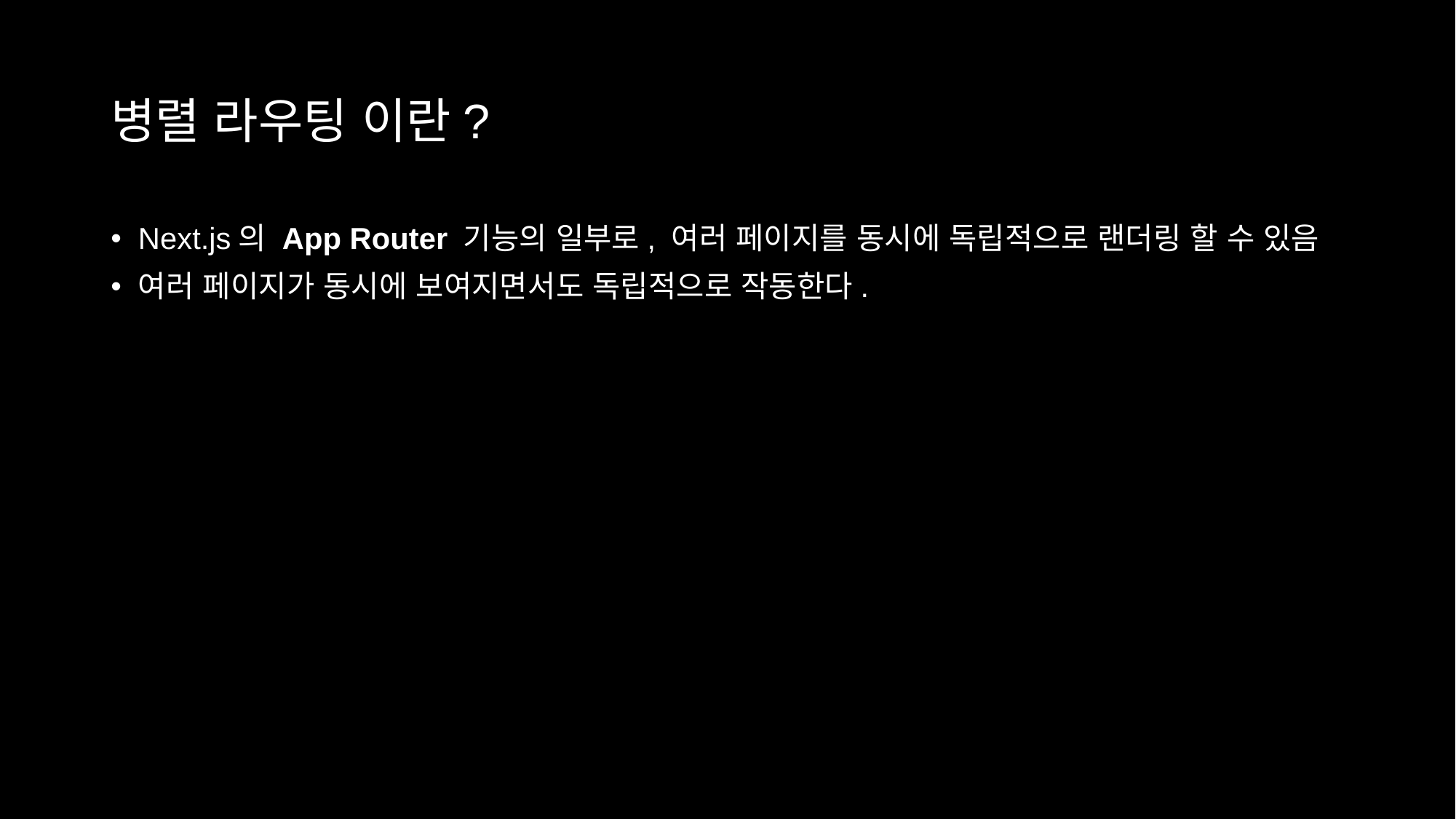

# 병렬 라우팅 이란?
Next.js의 App Router 기능의 일부로, 여러 페이지를 동시에 독립적으로 랜더링 할 수 있음
여러 페이지가 동시에 보여지면서도 독립적으로 작동한다.